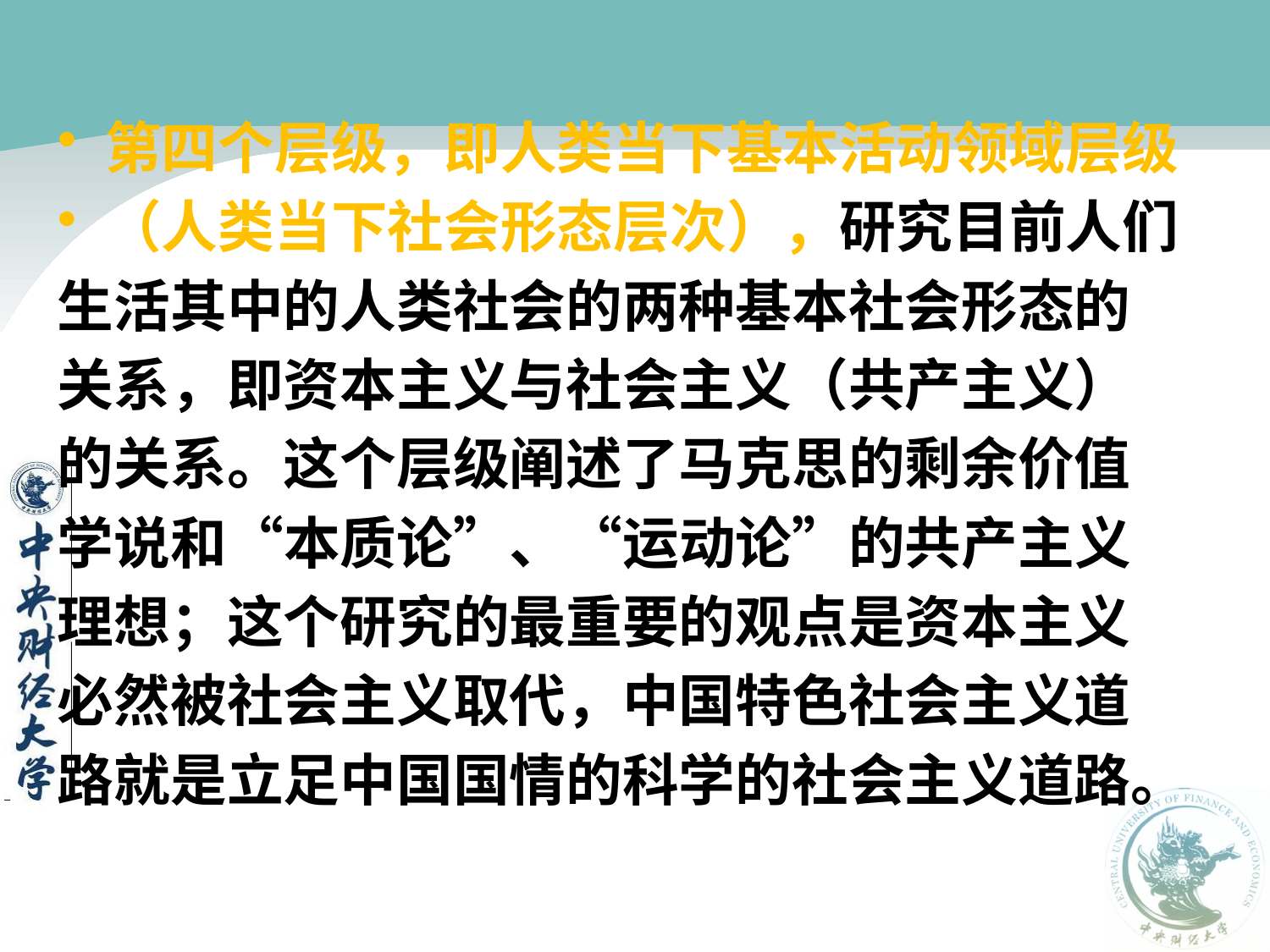

#
第四个层级，即人类当下基本活动领域层级
（人类当下社会形态层次），研究目前人们
生活其中的人类社会的两种基本社会形态的
关系，即资本主义与社会主义（共产主义）
的关系。这个层级阐述了马克思的剩余价值
学说和“本质论”、“运动论”的共产主义
理想；这个研究的最重要的观点是资本主义
必然被社会主义取代，中国特色社会主义道
路就是立足中国国情的科学的社会主义道路。